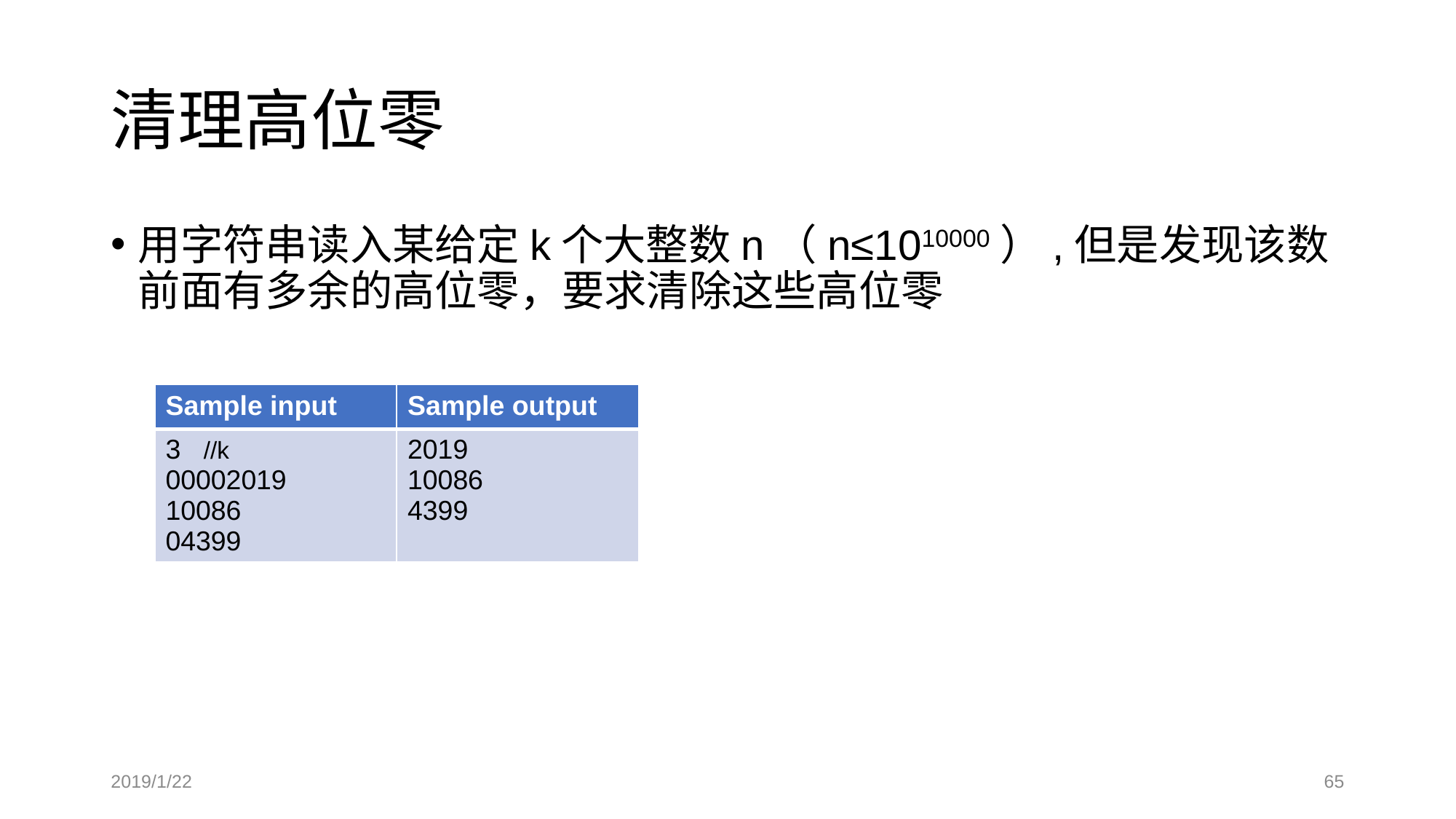

# 清理高位零
用字符串读入某给定k个大整数n（n≤1010000）,但是发现该数前面有多余的高位零，要求清除这些高位零
| Sample input | Sample output |
| --- | --- |
| 3 //k 00002019 10086 04399 | 2019 10086 4399 |
2019/1/22
65